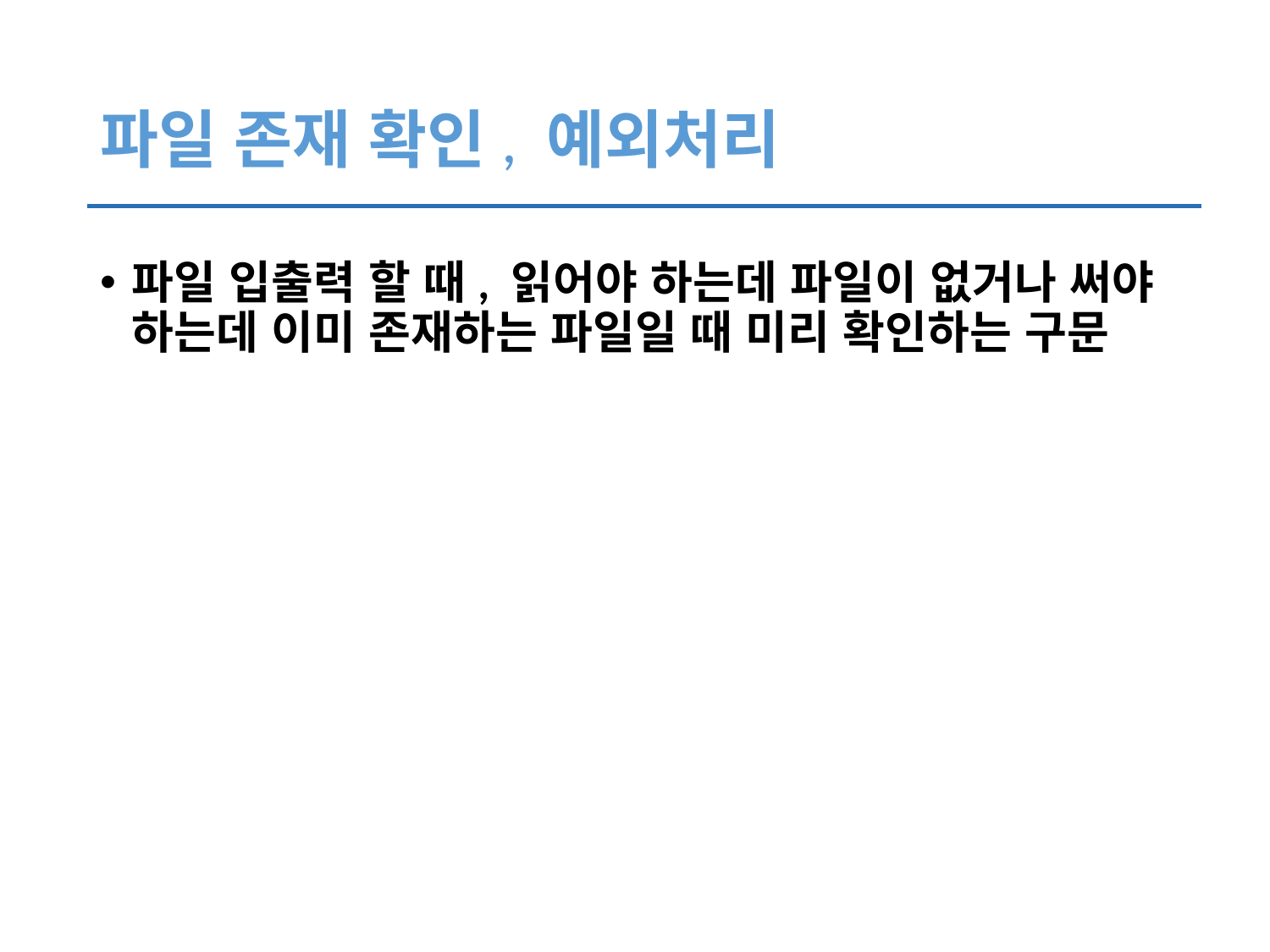

# 파일 존재 확인, 예외처리
파일 입출력 할 때, 읽어야 하는데 파일이 없거나 써야 하는데 이미 존재하는 파일일 때 미리 확인하는 구문